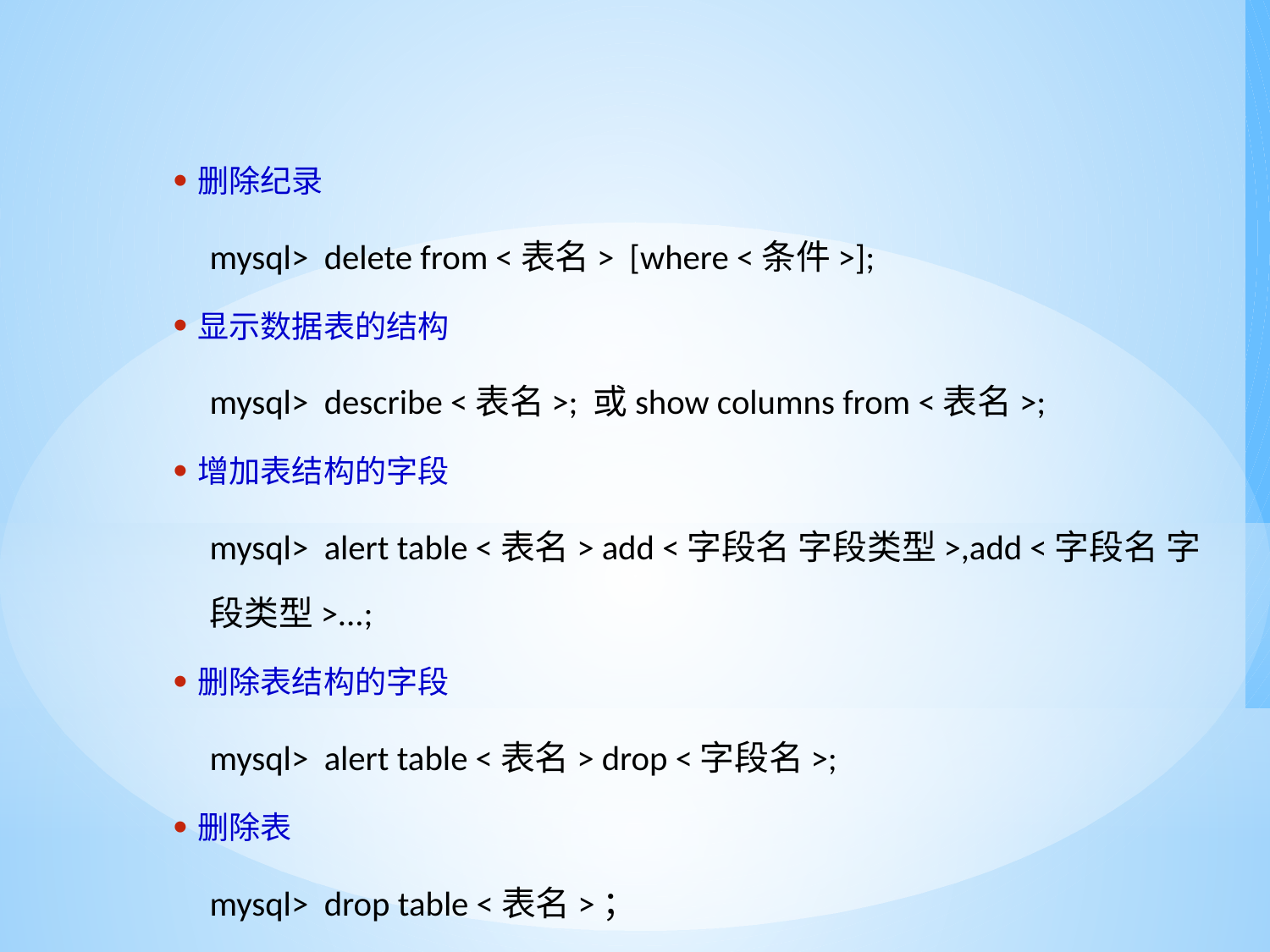

#
删除纪录
mysql>  delete from <表名>  [where <条件>];
显示数据表的结构
mysql>  describe <表名>; 或show columns from <表名>;
增加表结构的字段
mysql>  alert table <表名> add <字段名 字段类型>,add <字段名 字段类型>...;
删除表结构的字段
mysql>  alert table <表名> drop <字段名>;
删除表
mysql>  drop table <表名>；